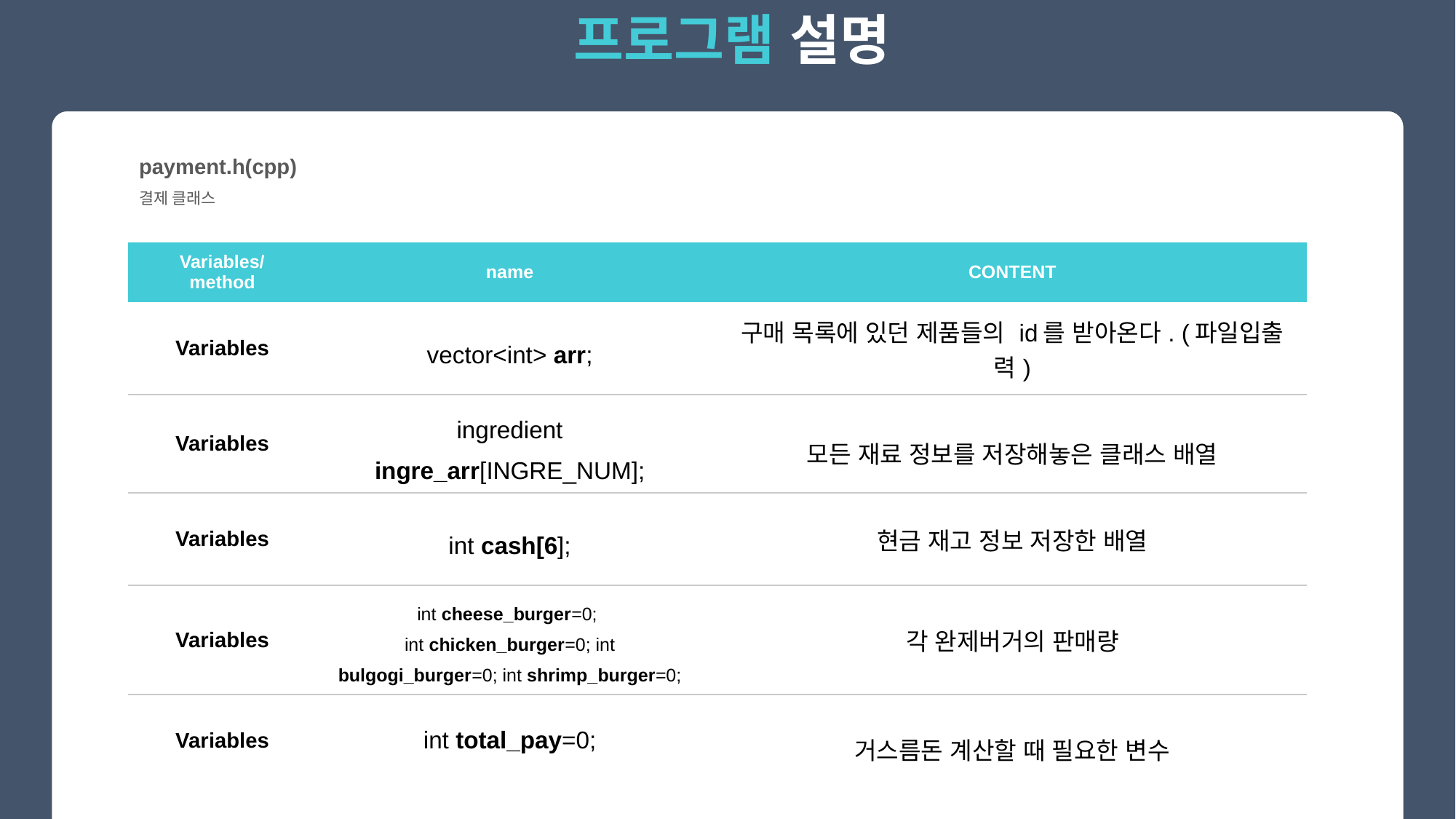

프로그램 설명
payment.h(cpp)
결제 클래스
| Variables/ method | name | CONTENT |
| --- | --- | --- |
| Variables | vector<int> arr; | 구매 목록에 있던 제품들의 id를 받아온다. (파일입출력) |
| Variables | ingredient ingre\_arr[INGRE\_NUM]; | 모든 재료 정보를 저장해놓은 클래스 배열 |
| Variables | int cash[6]; | 현금 재고 정보 저장한 배열 |
| Variables | int cheese\_burger=0; int chicken\_burger=0; int bulgogi\_burger=0; int shrimp\_burger=0; | 각 완제버거의 판매량 |
| Variables | int total\_pay=0; | 거스름돈 계산할 때 필요한 변수 |